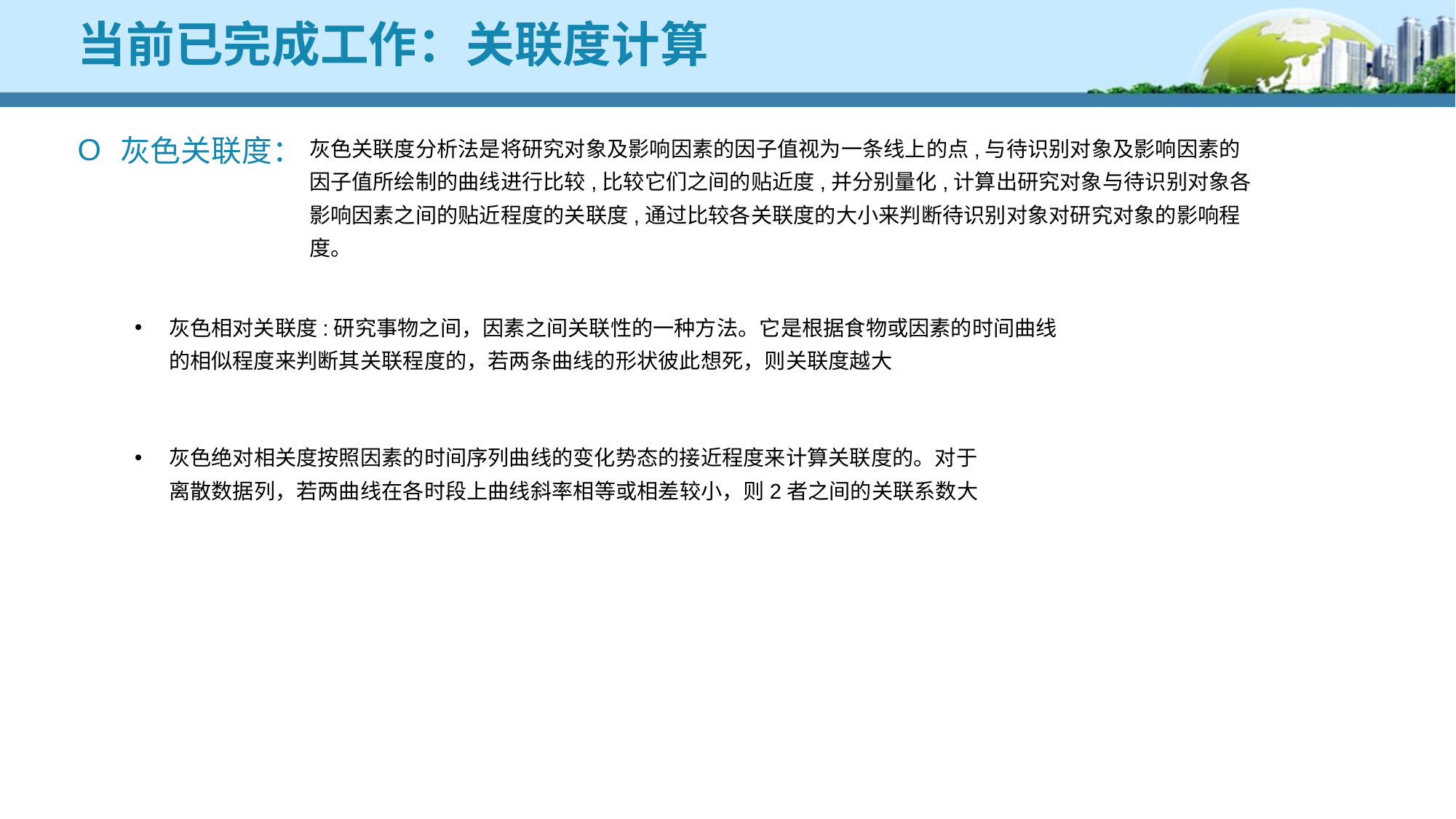

# 当前已完成工作：关联度计算
灰色关联度：
灰色关联度分析法是将研究对象及影响因素的因子值视为一条线上的点,与待识别对象及影响因素的因子值所绘制的曲线进行比较,比较它们之间的贴近度,并分别量化,计算出研究对象与待识别对象各影响因素之间的贴近程度的关联度,通过比较各关联度的大小来判断待识别对象对研究对象的影响程度。
灰色相对关联度:研究事物之间，因素之间关联性的一种方法。它是根据食物或因素的时间曲线的相似程度来判断其关联程度的，若两条曲线的形状彼此想死，则关联度越大
灰色绝对相关度按照因素的时间序列曲线的变化势态的接近程度来计算关联度的。对于离散数据列，若两曲线在各时段上曲线斜率相等或相差较小，则2者之间的关联系数大